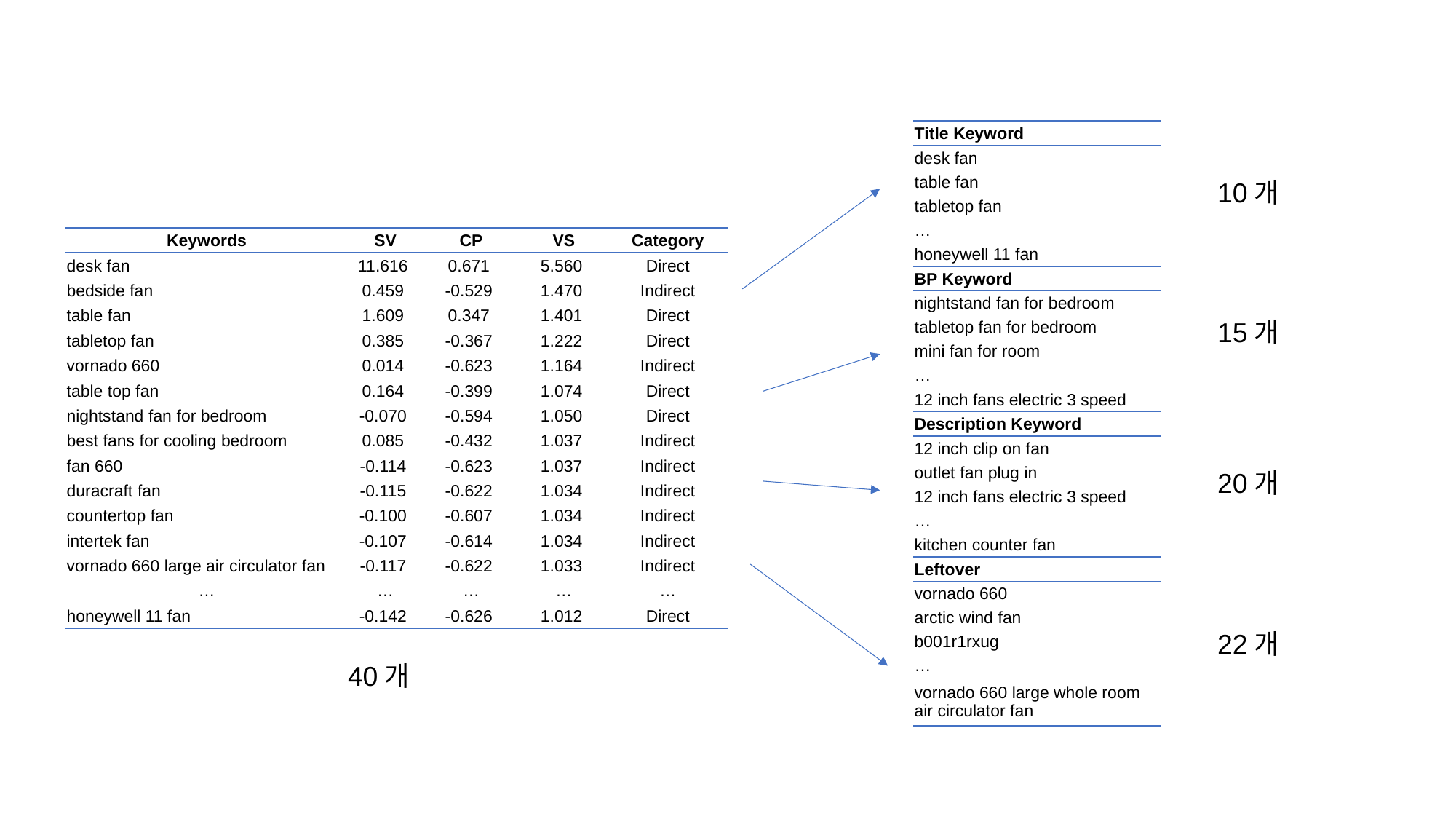

| Title Keyword |
| --- |
| desk fan |
| table fan |
| tabletop fan |
| … |
| honeywell 11 fan |
| BP Keyword |
| nightstand fan for bedroom |
| tabletop fan for bedroom |
| mini fan for room |
| … |
| 12 inch fans electric 3 speed |
| Description Keyword |
| 12 inch clip on fan |
| outlet fan plug in |
| 12 inch fans electric 3 speed |
| … |
| kitchen counter fan |
| Leftover |
| vornado 660 |
| arctic wind fan |
| b001r1rxug |
| … |
| vornado 660 large whole room air circulator fan |
10개
| Keywords | SV | CP | VS | Category |
| --- | --- | --- | --- | --- |
| desk fan | 11.616 | 0.671 | 5.560 | Direct |
| bedside fan | 0.459 | -0.529 | 1.470 | Indirect |
| table fan | 1.609 | 0.347 | 1.401 | Direct |
| tabletop fan | 0.385 | -0.367 | 1.222 | Direct |
| vornado 660 | 0.014 | -0.623 | 1.164 | Indirect |
| table top fan | 0.164 | -0.399 | 1.074 | Direct |
| nightstand fan for bedroom | -0.070 | -0.594 | 1.050 | Direct |
| best fans for cooling bedroom | 0.085 | -0.432 | 1.037 | Indirect |
| fan 660 | -0.114 | -0.623 | 1.037 | Indirect |
| duracraft fan | -0.115 | -0.622 | 1.034 | Indirect |
| countertop fan | -0.100 | -0.607 | 1.034 | Indirect |
| intertek fan | -0.107 | -0.614 | 1.034 | Indirect |
| vornado 660 large air circulator fan | -0.117 | -0.622 | 1.033 | Indirect |
| … | … | … | … | … |
| honeywell 11 fan | -0.142 | -0.626 | 1.012 | Direct |
15개
20개
22개
40개